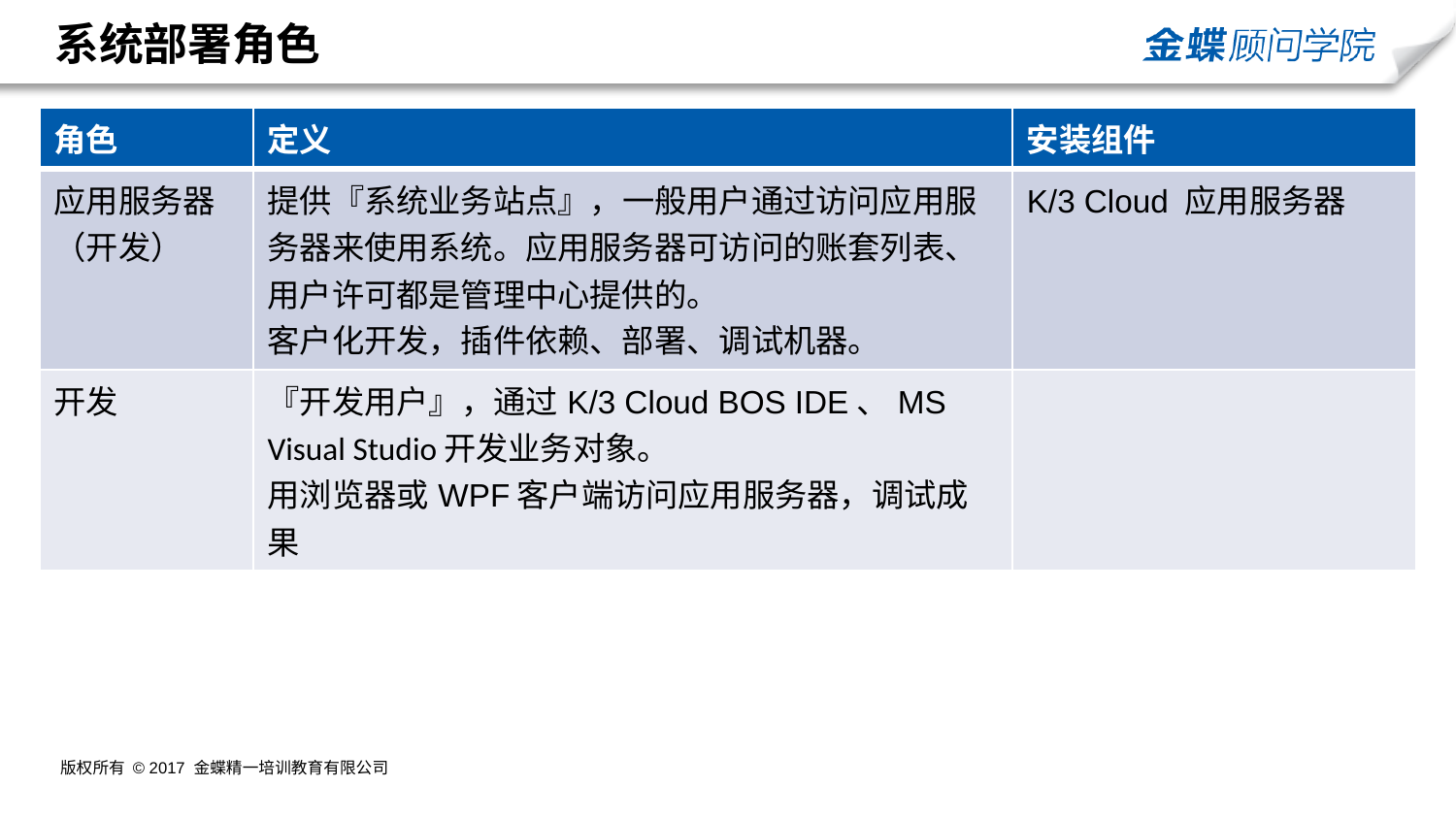

# 系统部署角色
| 角色 | 定义 | 安装组件 |
| --- | --- | --- |
| 应用服务器（开发） | 提供『系统业务站点』，一般用户通过访问应用服务器来使用系统。应用服务器可访问的账套列表、用户许可都是管理中心提供的。 客户化开发，插件依赖、部署、调试机器。 | K/3 Cloud 应用服务器 |
| 开发 | 『开发用户』，通过K/3 Cloud BOS IDE、MS Visual Studio开发业务对象。 用浏览器或WPF客户端访问应用服务器，调试成果 |  |